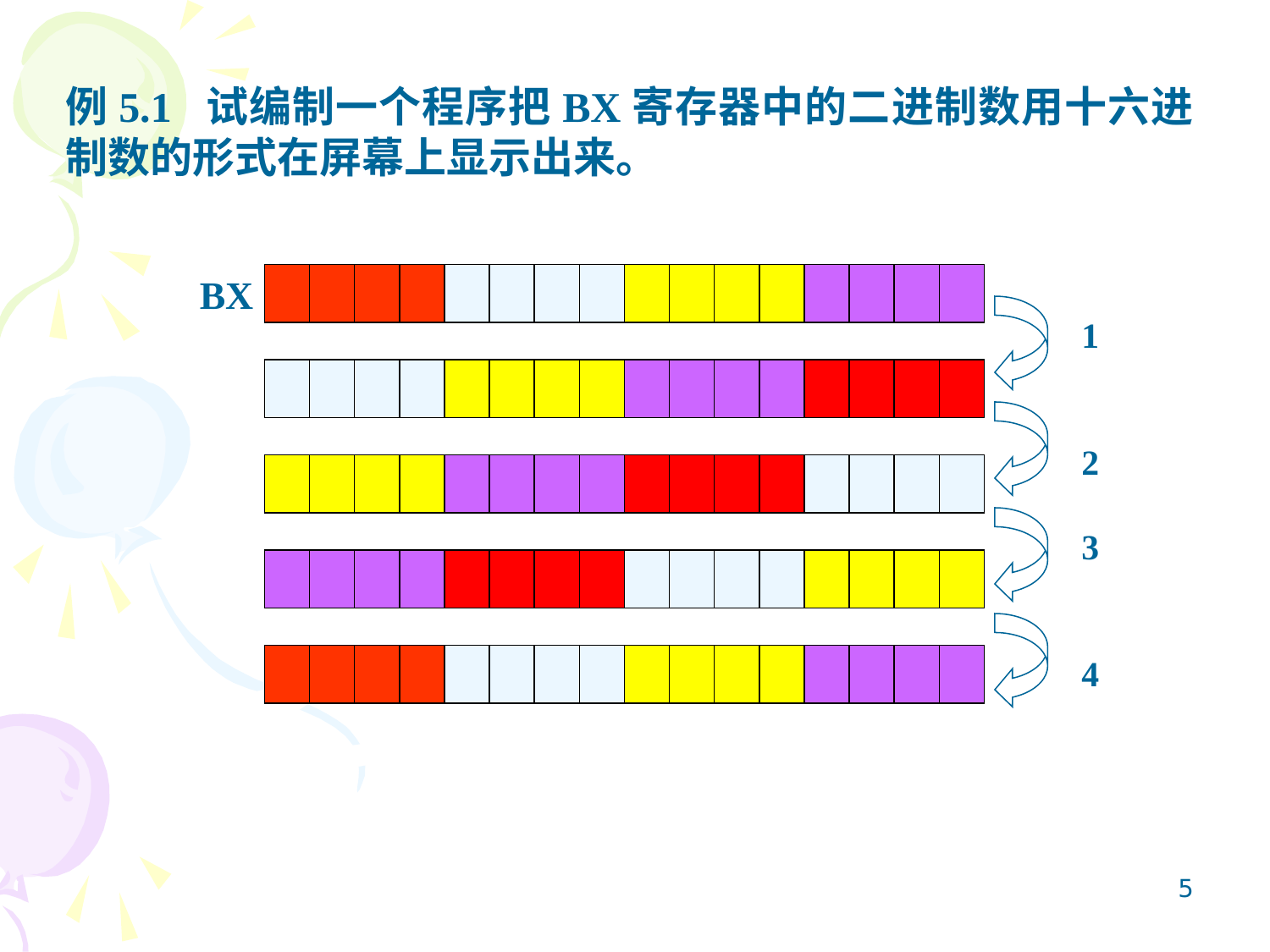

例5.1  试编制一个程序把BX寄存器中的二进制数用十六进制数的形式在屏幕上显示出来。
    BX

1

2

3

4

5